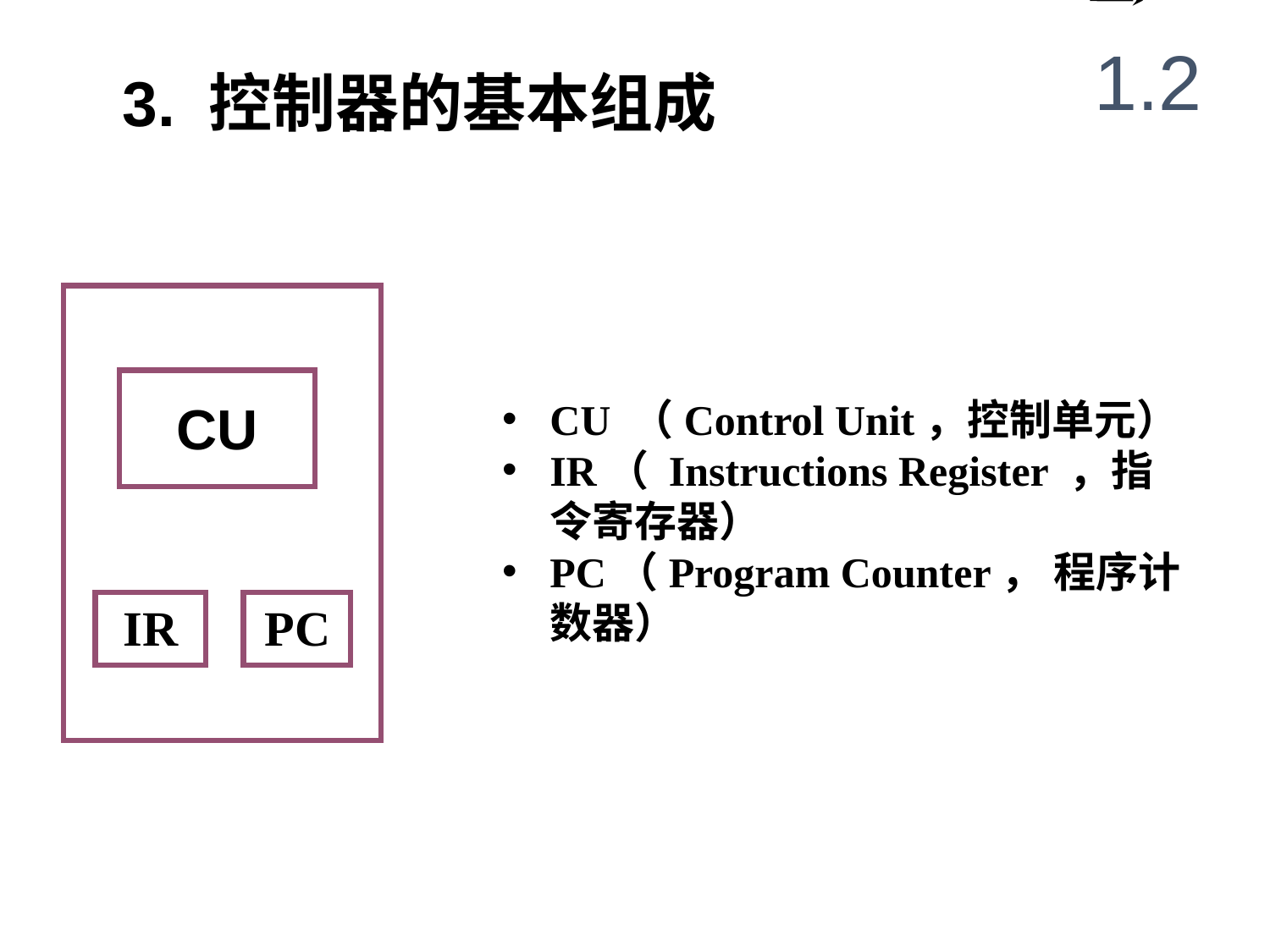

1.2
3. 控制器的基本组成

CU

IR
PC
CU （Control Unit，控制单元）
IR（ Instructions Register ，指令寄存器）
PC（Program Counter， 程序计数器）